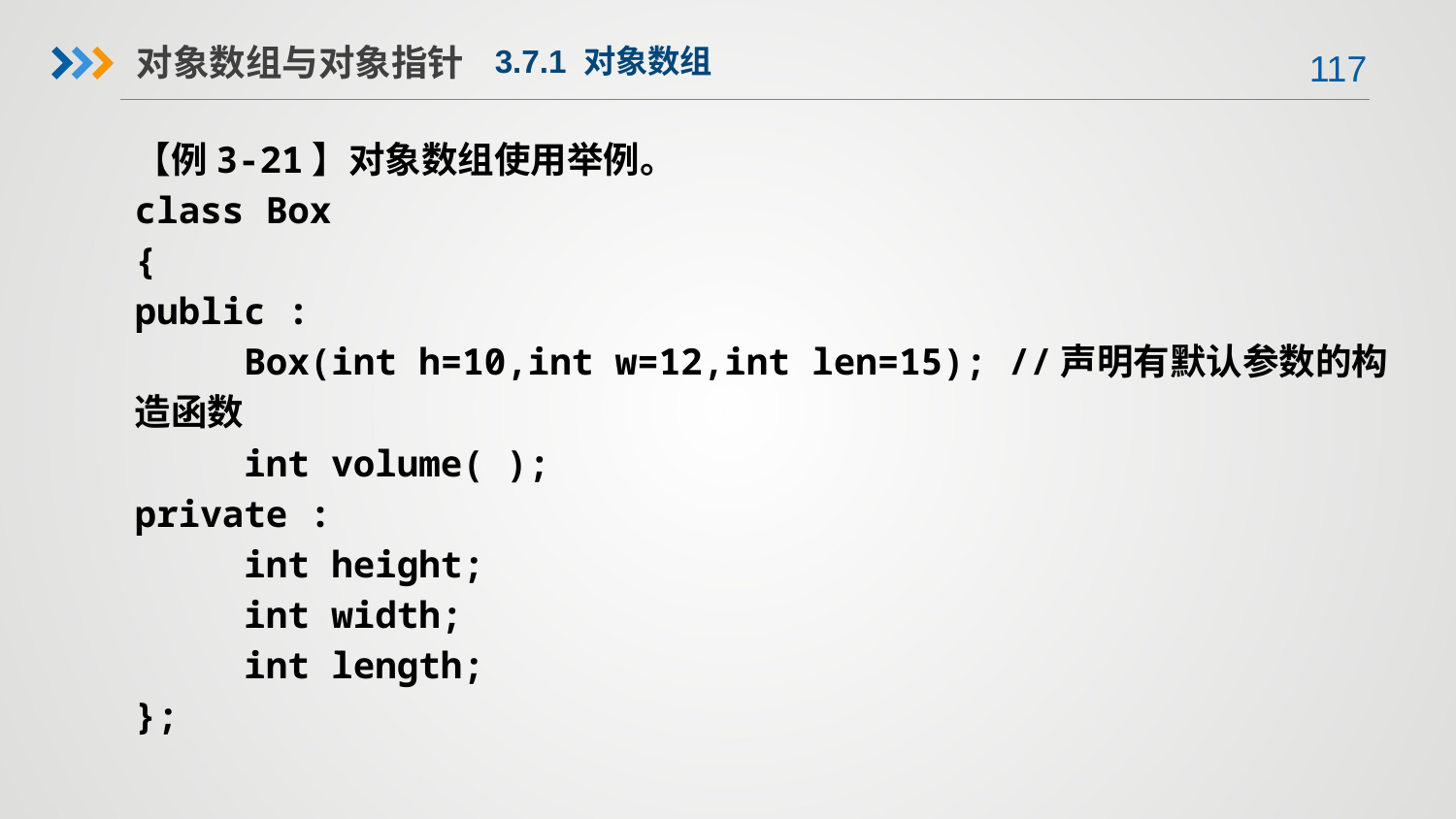

对象数组与对象指针
3.7.1 对象数组
【例3-21】对象数组使用举例。
class Box
{
public :
     Box(int h=10,int w=12,int len=15); //声明有默认参数的构造函数
     int volume( );
private :
     int height;
     int width;
     int length;
};